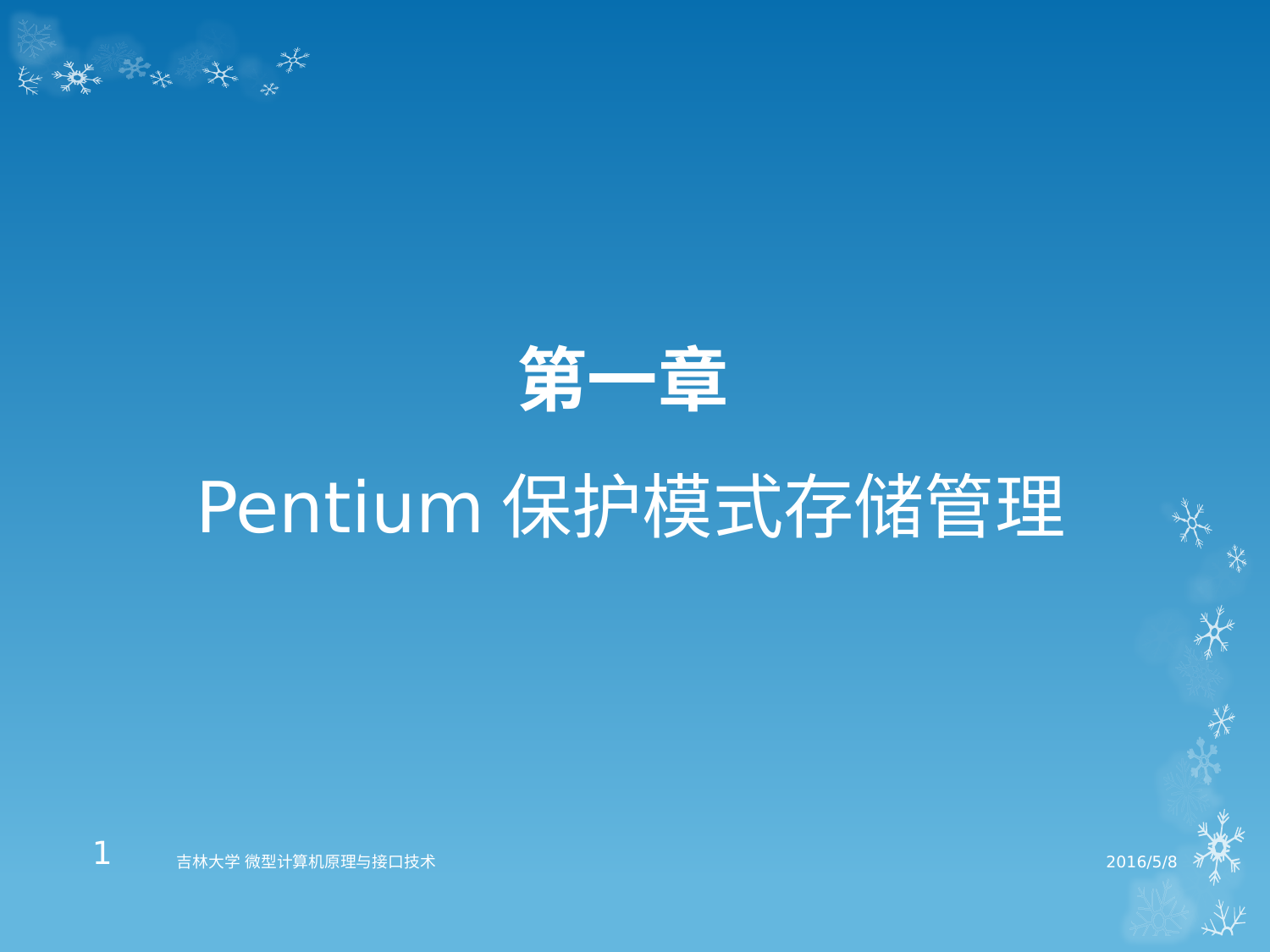

# 第一章 Pentium保护模式存储管理

1
吉林大学 微型计算机原理与接口技术
2016/5/8